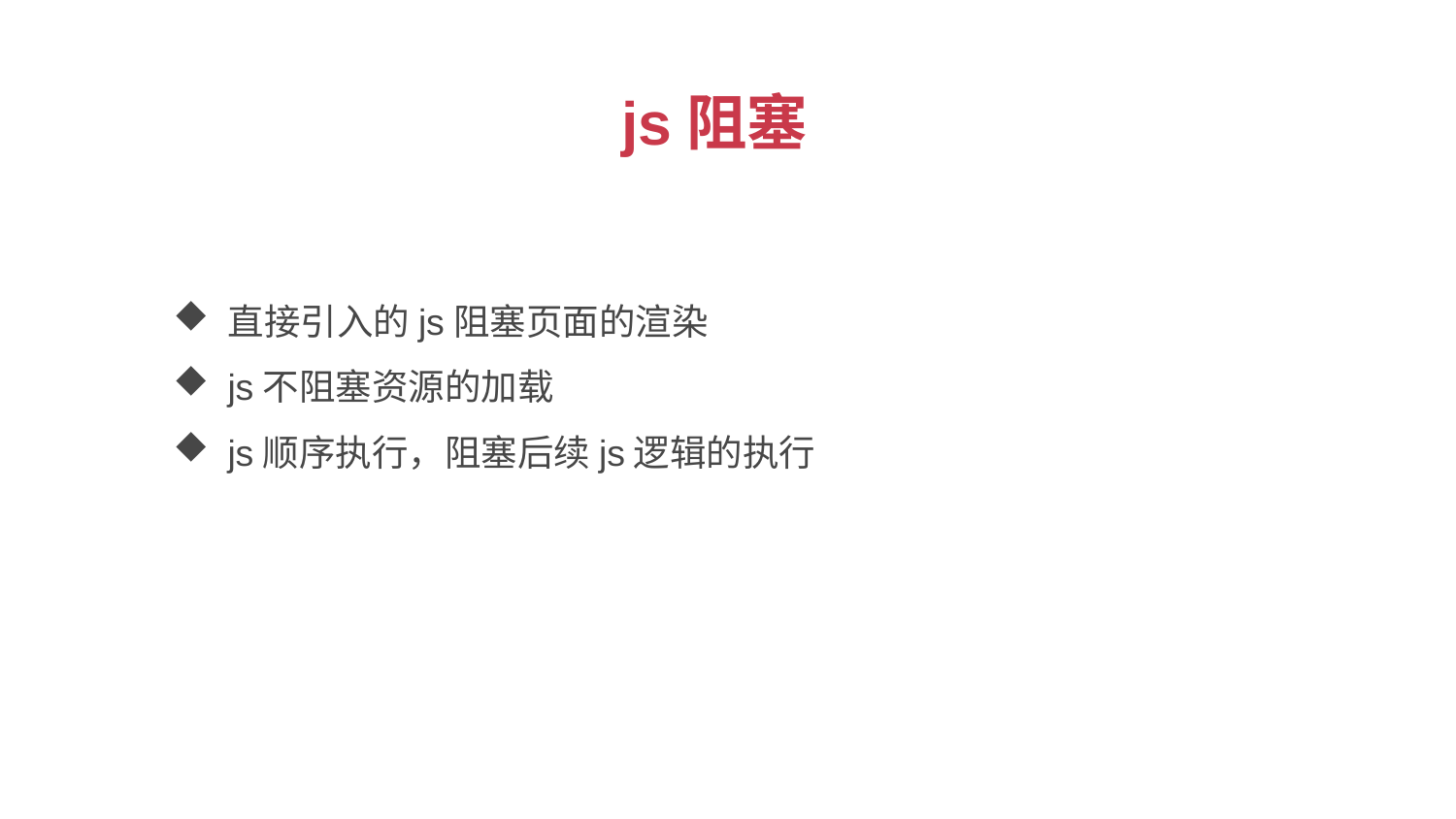

js阻塞
直接引入的js阻塞页面的渲染
js不阻塞资源的加载
js顺序执行，阻塞后续js逻辑的执行